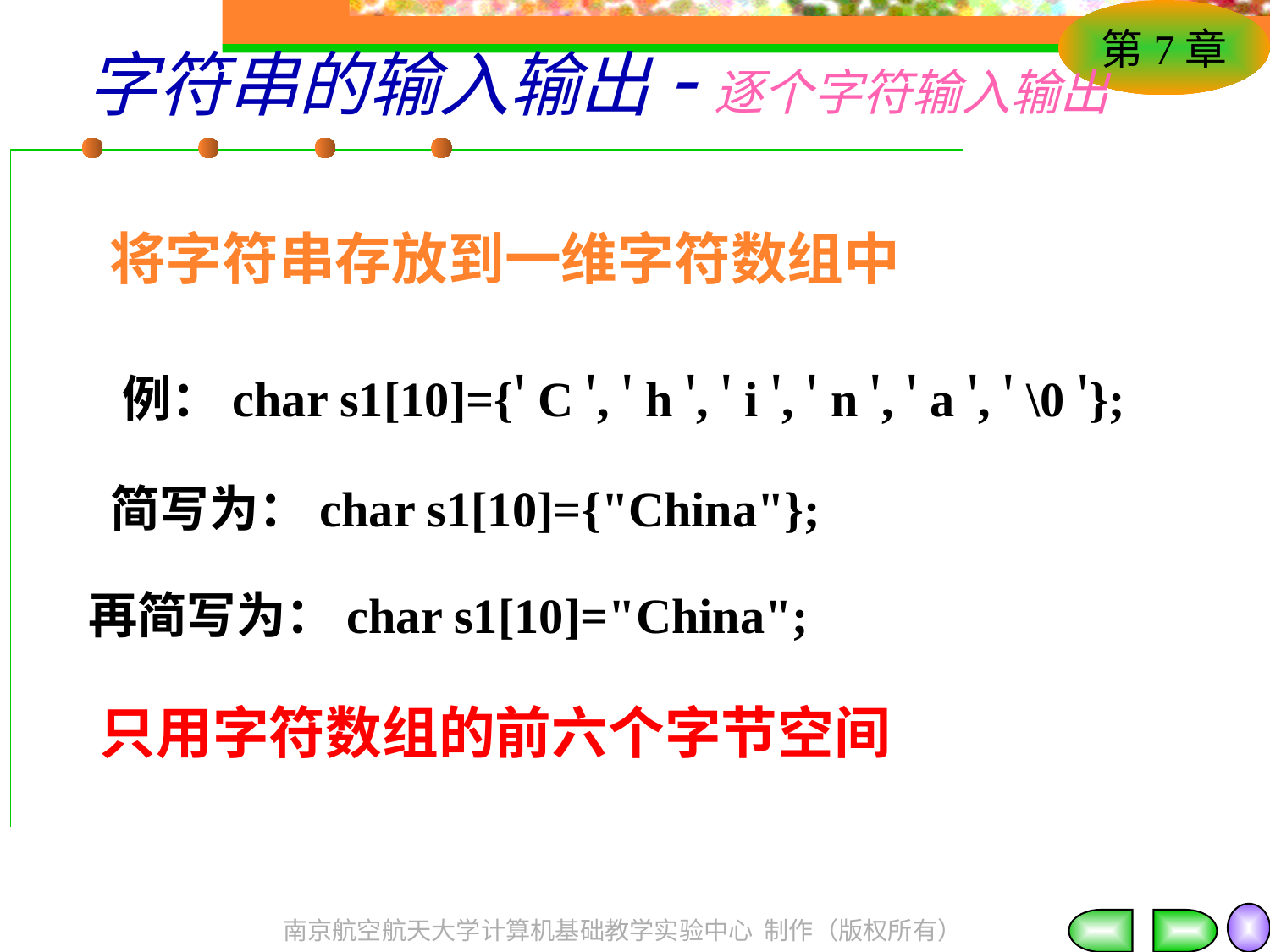

# 字符串的输入输出-逐个字符输入输出
  将字符串存放到一维字符数组中
    例：char s1[10]={' C ', ' h ', ' i ', ' n ', ' a ', ' \0 '};
   简写为：char s1[10]={"China"};
 再简写为：char s1[10]="China";
  只用字符数组的前六个字节空间